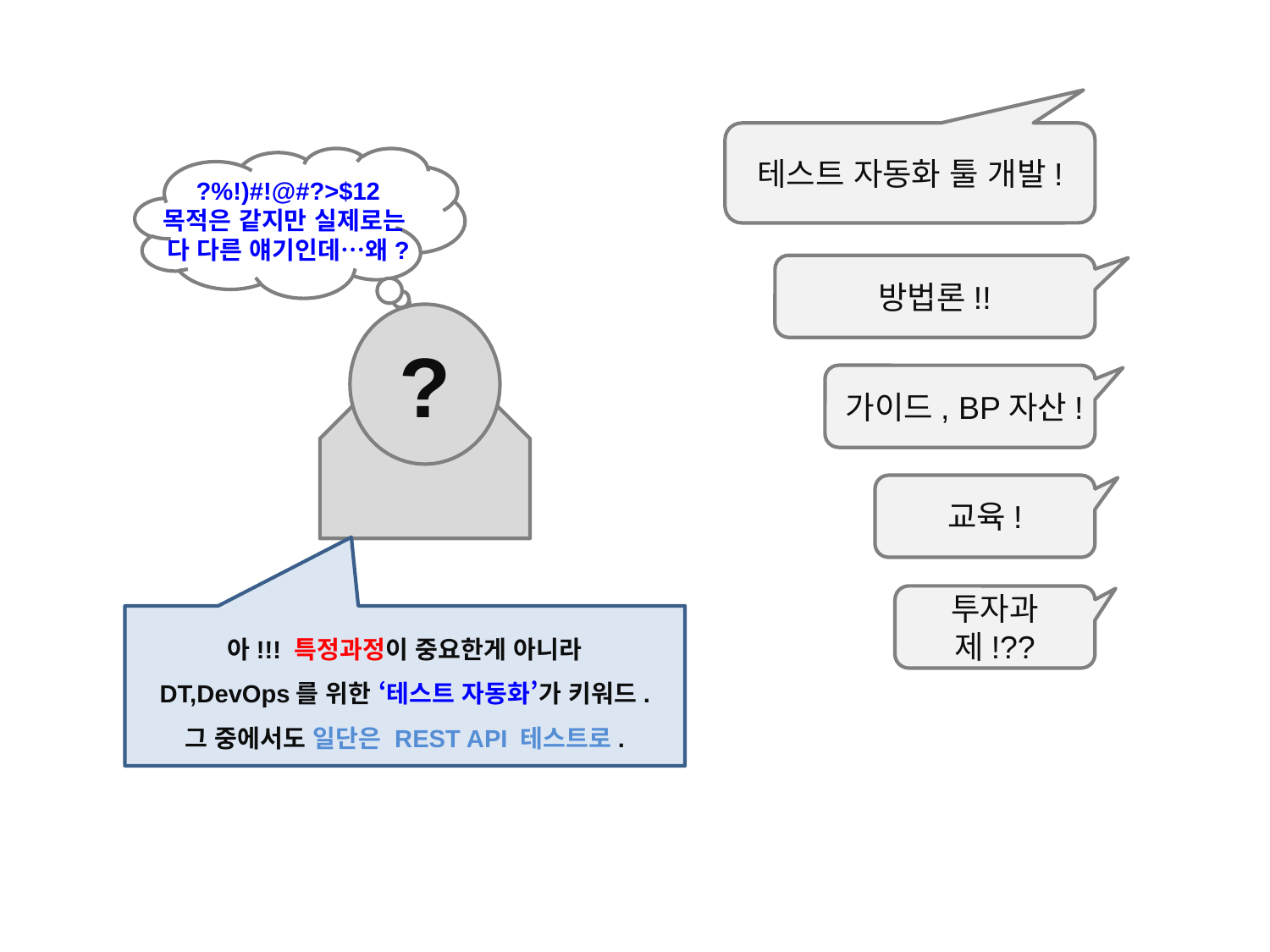

테스트 자동화 툴 개발!
?%!)#!@#?>$12
목적은 같지만 실제로는
다 다른 얘기인데…왜?
방법론!!
?
가이드, BP자산!

교육!
투자과제!??
아!!! 특정과정이 중요한게 아니라
DT,DevOps를 위한 ‘테스트 자동화’가 키워드.
그 중에서도 일단은 REST API 테스트로.